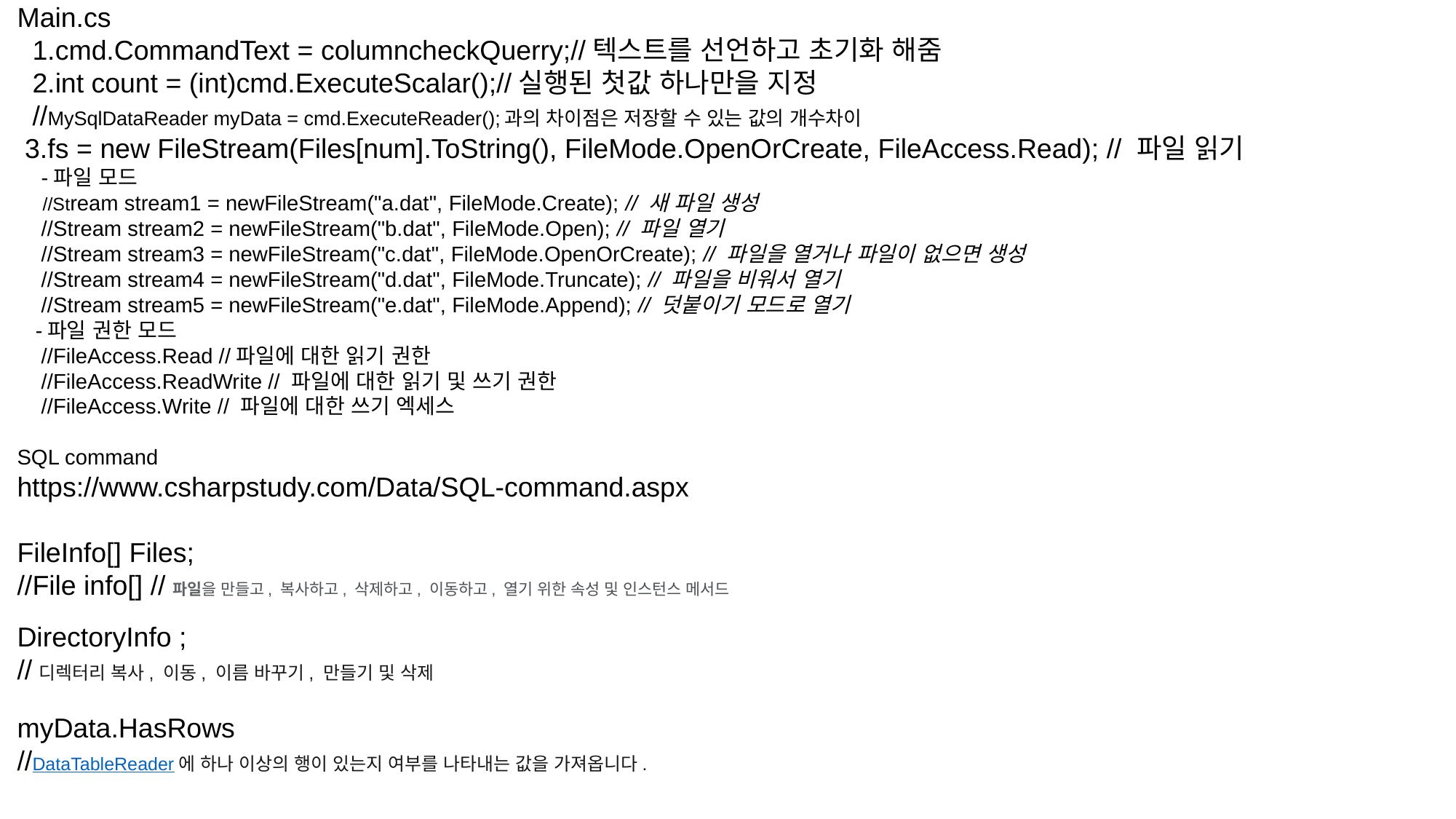

Main.cs
  1.cmd.CommandText = columncheckQuerry;//텍스트를 선언하고 초기화 해줌
  2.int count = (int)cmd.ExecuteScalar();//실행된 첫값 하나만을 지정
  //MySqlDataReader myData = cmd.ExecuteReader();과의 차이점은 저장할 수 있는 값의 개수차이
 3.fs = new FileStream(Files[num].ToString(), FileMode.OpenOrCreate, FileAccess.Read); // 파일 읽기
    -파일 모드
     //Stream stream1 = newFileStream("a.dat", FileMode.Create); // 새 파일 생성
    //Stream stream2 = newFileStream("b.dat", FileMode.Open); // 파일 열기
    //Stream stream3 = newFileStream("c.dat", FileMode.OpenOrCreate); // 파일을 열거나 파일이 없으면 생성
    //Stream stream4 = newFileStream("d.dat", FileMode.Truncate); // 파일을 비워서 열기
    //Stream stream5 = newFileStream("e.dat", FileMode.Append); // 덧붙이기 모드로 열기
   -파일 권한 모드
    //FileAccess.Read //파일에 대한 읽기 권한
    //FileAccess.ReadWrite // 파일에 대한 읽기 및 쓰기 권한
    //FileAccess.Write // 파일에 대한 쓰기 엑세스

SQL command
https://www.csharpstudy.com/Data/SQL-command.aspx

FileInfo[] Files;
//File info[] //파일을 만들고, 복사하고, 삭제하고, 이동하고, 열기 위한 속성 및 인스턴스 메서드

DirectoryInfo ;
//디렉터리 복사, 이동, 이름 바꾸기, 만들기 및 삭제

myData.HasRows
//DataTableReader에 하나 이상의 행이 있는지 여부를 나타내는 값을 가져옵니다.